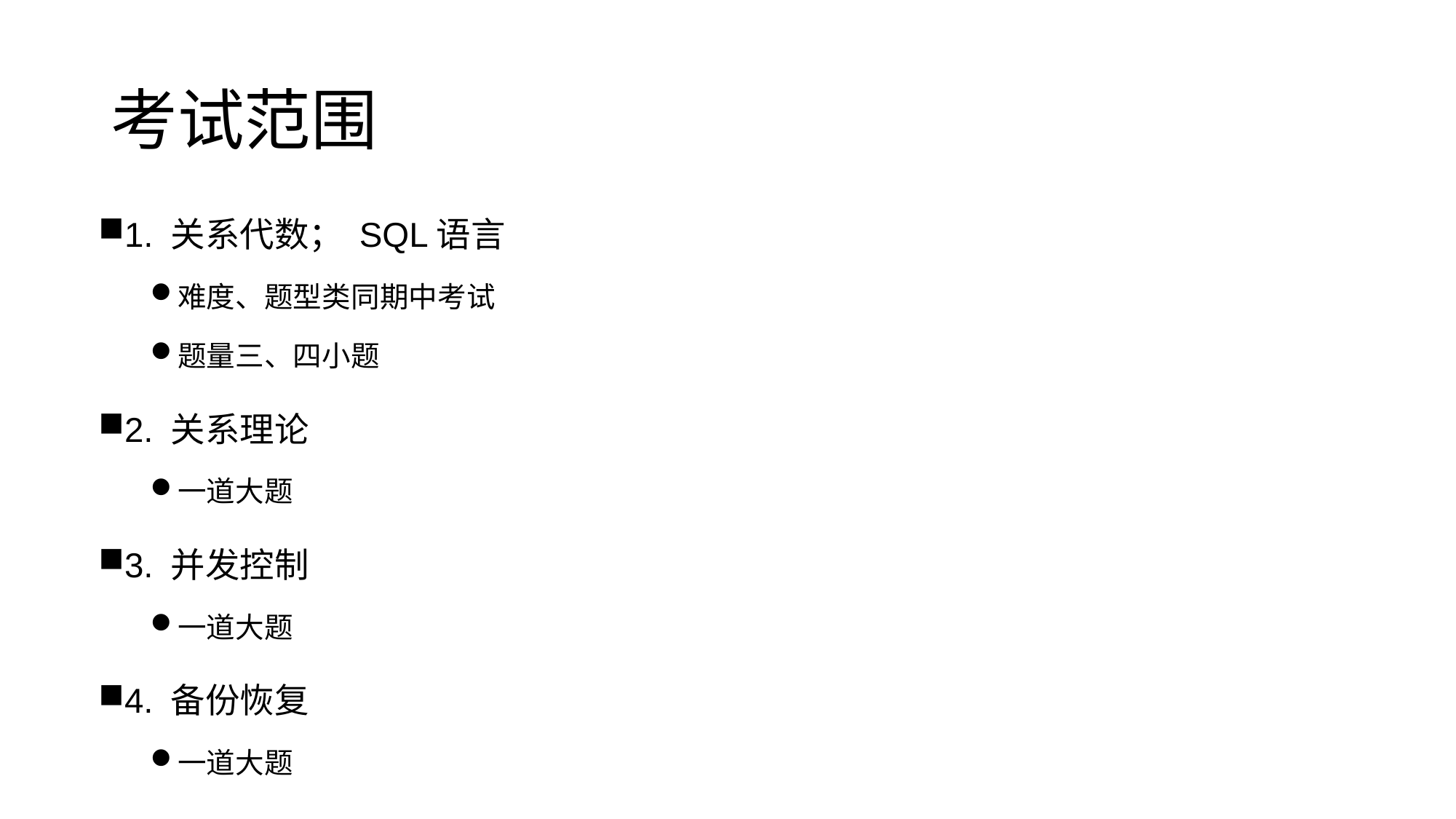

# 考试范围
1. 关系代数； SQL语言
难度、题型类同期中考试
题量三、四小题
2. 关系理论
一道大题
3. 并发控制
一道大题
4. 备份恢复
一道大题